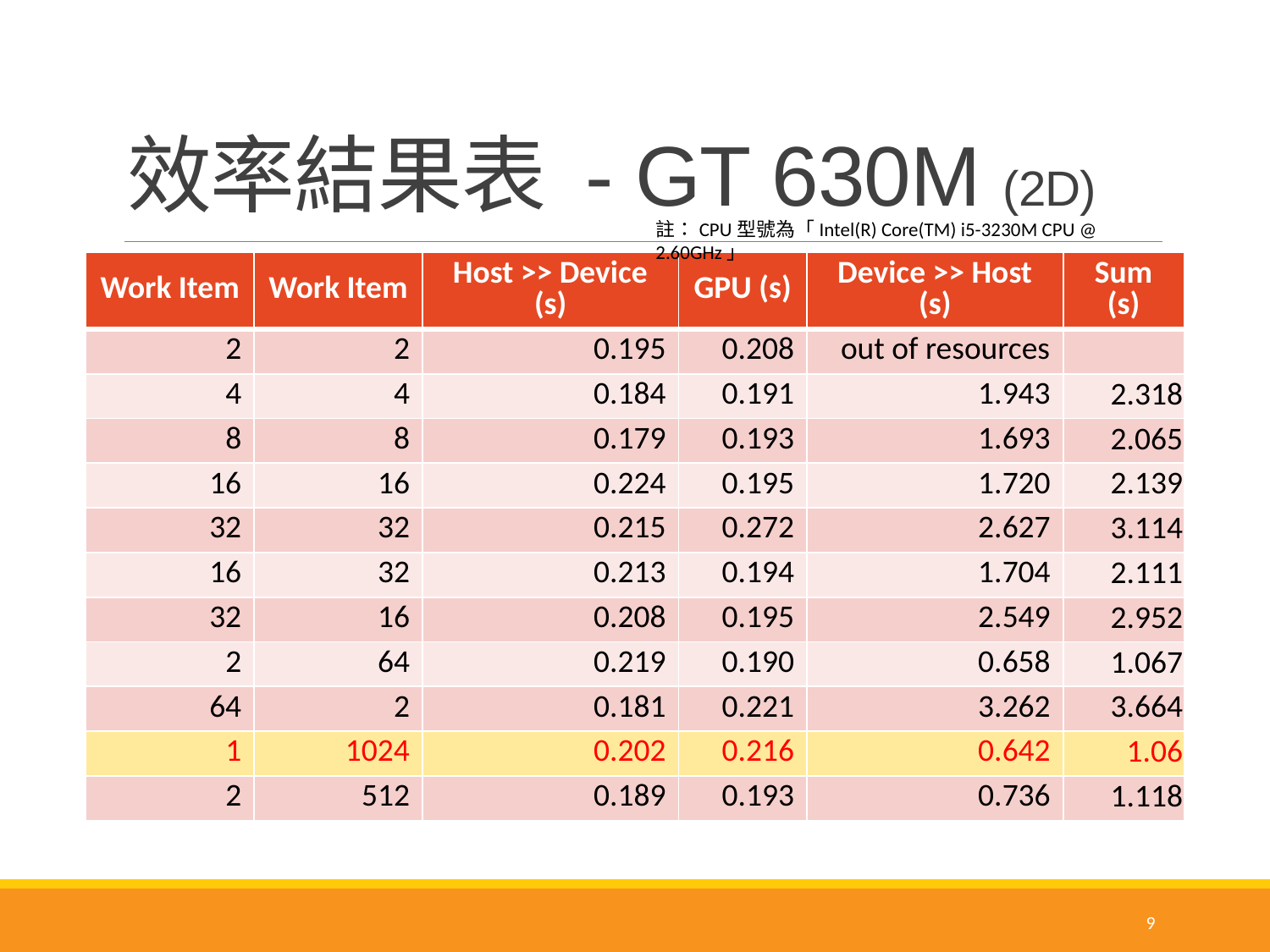

# 效率結果表 - GT 630M (2D)
註：CPU型號為「Intel(R) Core(TM) i5-3230M CPU @ 2.60GHz」
| Work Item | Work Item | Host >> Device (s) | GPU (s) | Device >> Host (s) | Sum (s) |
| --- | --- | --- | --- | --- | --- |
| 2 | 2 | 0.195 | 0.208 | out of resources |  |
| 4 | 4 | 0.184 | 0.191 | 1.943 | 2.318 |
| 8 | 8 | 0.179 | 0.193 | 1.693 | 2.065 |
| 16 | 16 | 0.224 | 0.195 | 1.720 | 2.139 |
| 32 | 32 | 0.215 | 0.272 | 2.627 | 3.114 |
| 16 | 32 | 0.213 | 0.194 | 1.704 | 2.111 |
| 32 | 16 | 0.208 | 0.195 | 2.549 | 2.952 |
| 2 | 64 | 0.219 | 0.190 | 0.658 | 1.067 |
| 64 | 2 | 0.181 | 0.221 | 3.262 | 3.664 |
| 1 | 1024 | 0.202 | 0.216 | 0.642 | 1.06 |
| 2 | 512 | 0.189 | 0.193 | 0.736 | 1.118 |
9